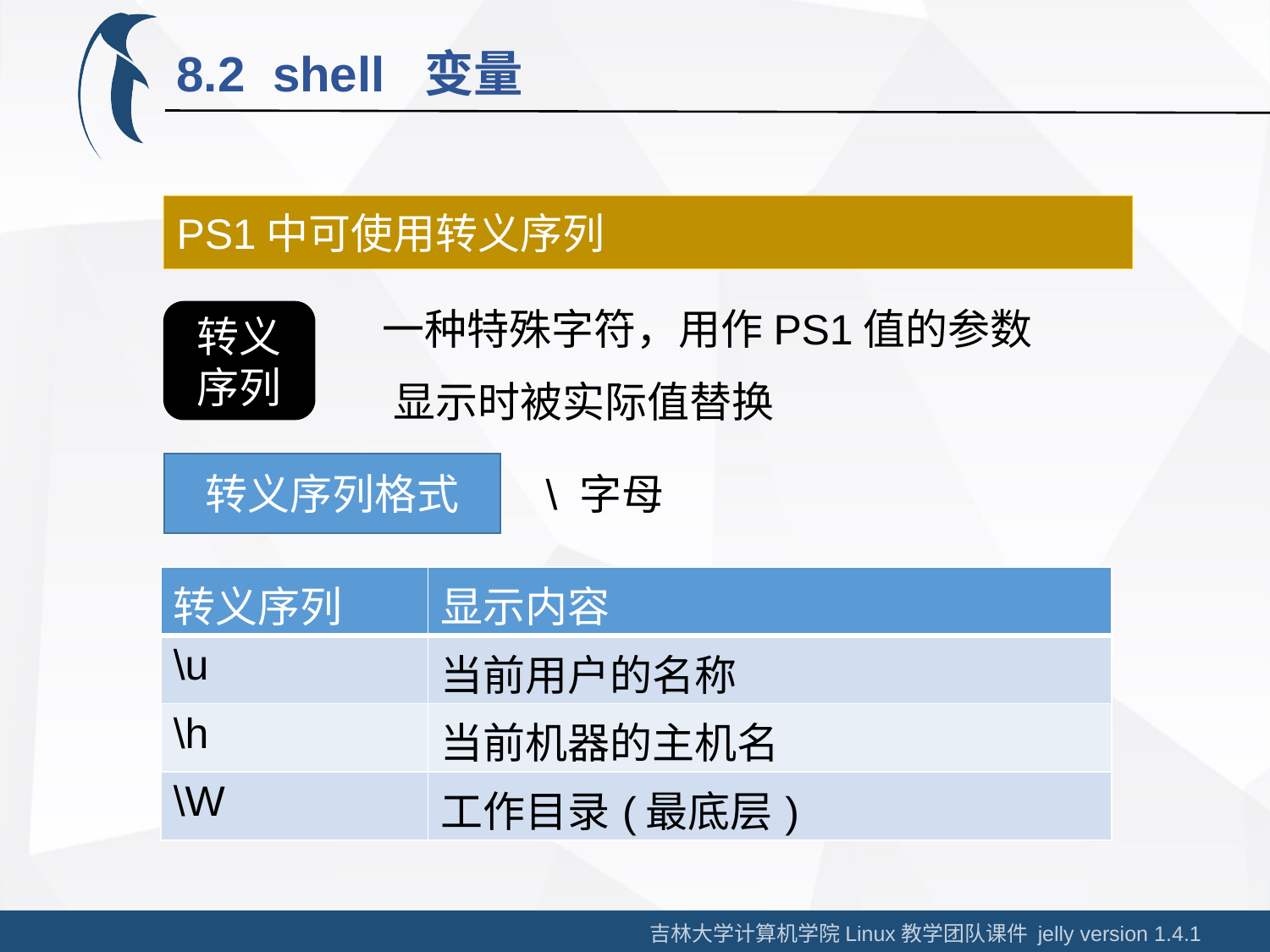

8.2  shell  变量
PS1中可使用转义序列
一种特殊字符，用作PS1值的参数
转义序列
显示时被实际值替换
转义序列格式
\ 字母
| 转义序列 | 显示内容 |
| --- | --- |
| \u | 当前用户的名称 |
| \h | 当前机器的主机名 |
| \W | 工作目录(最底层) |